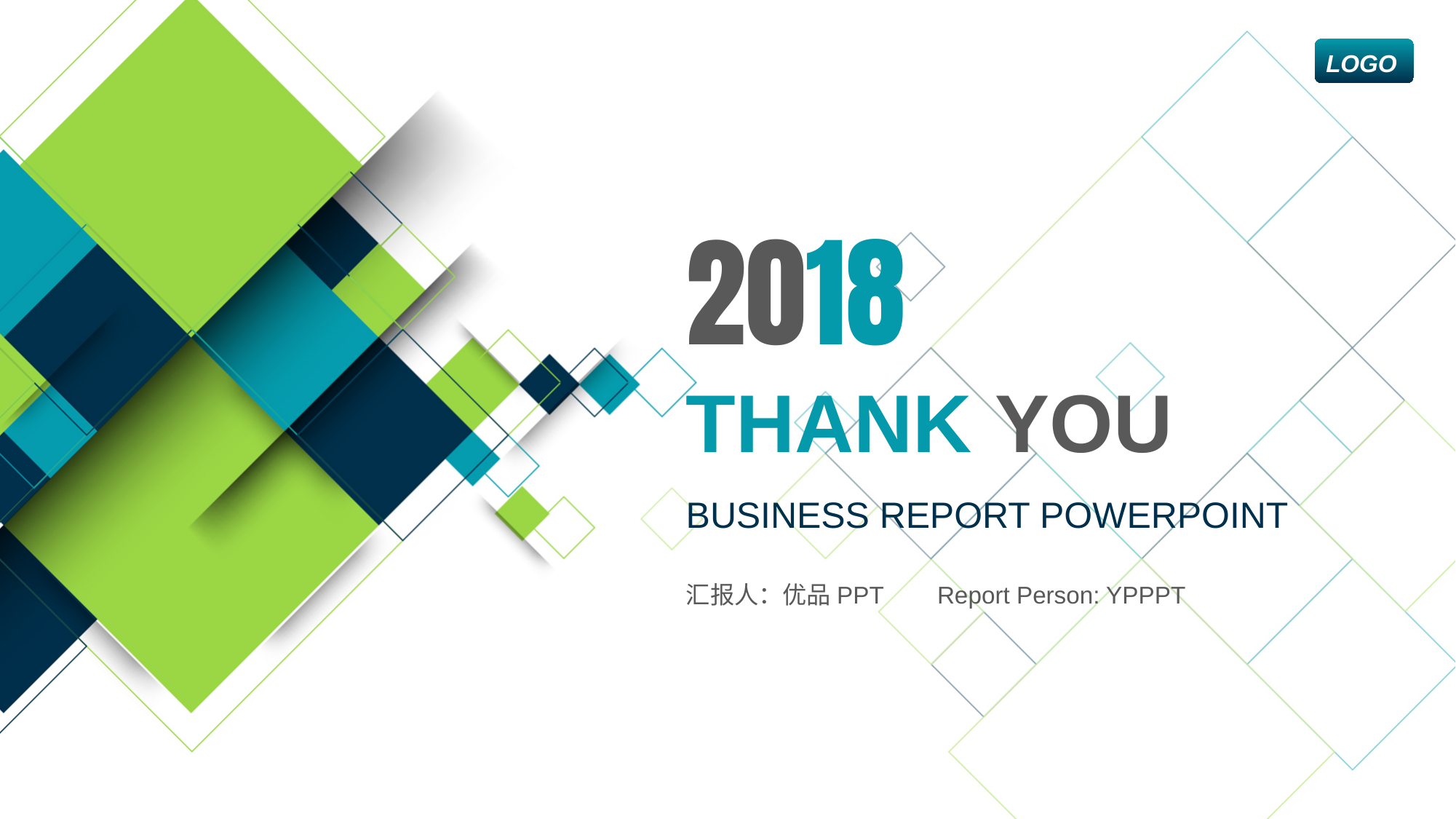

LOGO
2018
Thank you
BUSINESS REPORT POWERPOINT
汇报人：优品PPT        Report Person: YPPPT